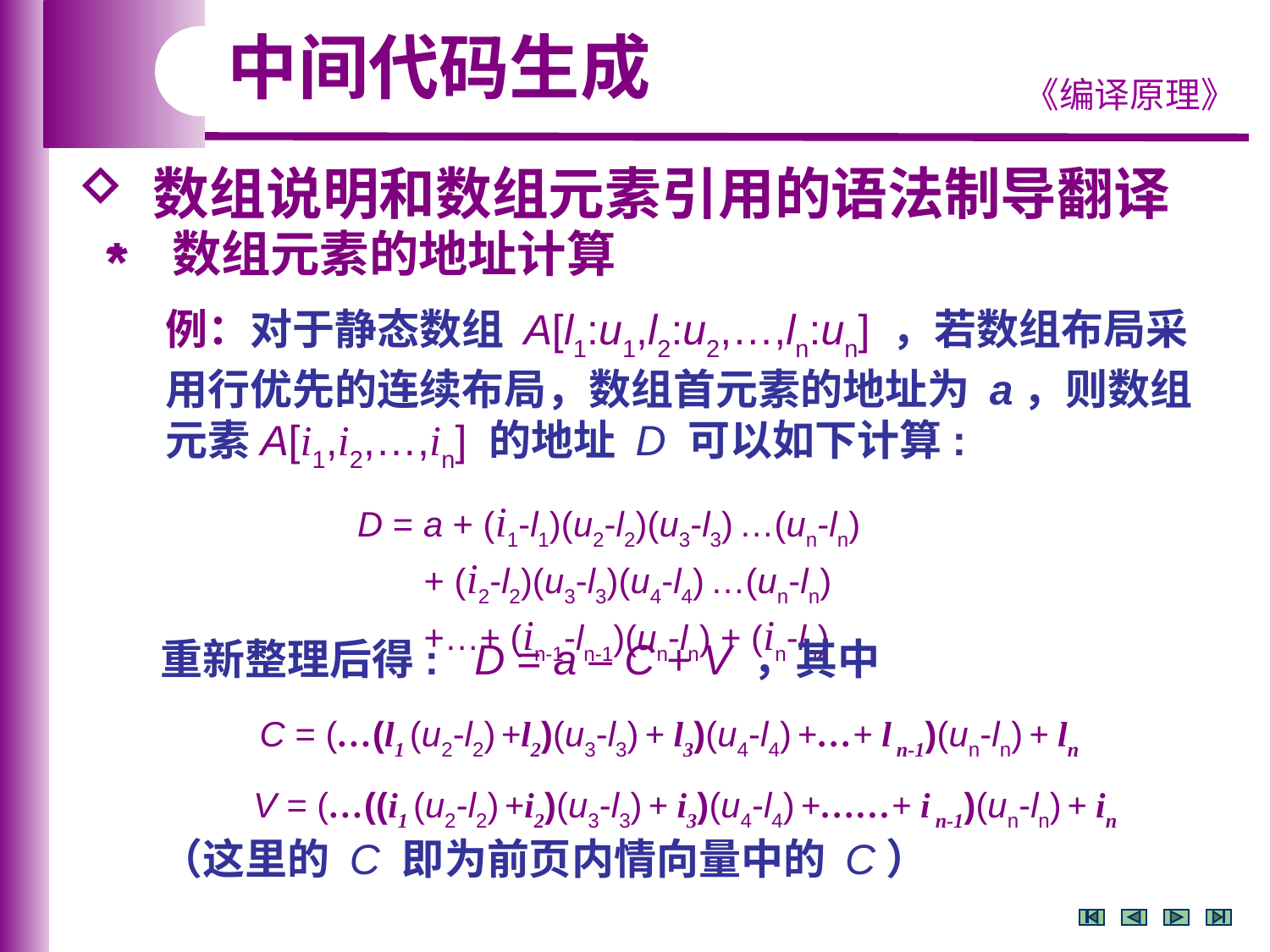

中间代码生成
 数组说明和数组元素引用的语法制导翻译*
  数组元素的地址计算

     例：对于静态数组 A[l1:u1,l2:u2,…,ln:un] ，若数组布局采
     用行优先的连续布局，数组首元素的地址为 a，则数组
     元素A[i1,i2,…,in] 的地址 D 可以如下计算:

     D = a + (i1-l1)(u2-l2)(u3-l3) …(un-ln)
                      + (i2-l2)(u3-l3)(u4-l4) …(un-ln)
                      +…+ (in-1-ln-1)(un-ln) + (in-ln)
重新整理后得:   D = a – C + V ，其中

   C = (…(l1 (u2-l2) +l2)(u3-l3) + l3)(u4-l4) +…+ l n-1)(un-ln) + ln

   V = (…((i1 (u2-l2) +i2)(u3-l3) + i3)(u4-l4) +……+ i n-1)(un-ln) + in
（这里的 C 即为前页内情向量中的 C）